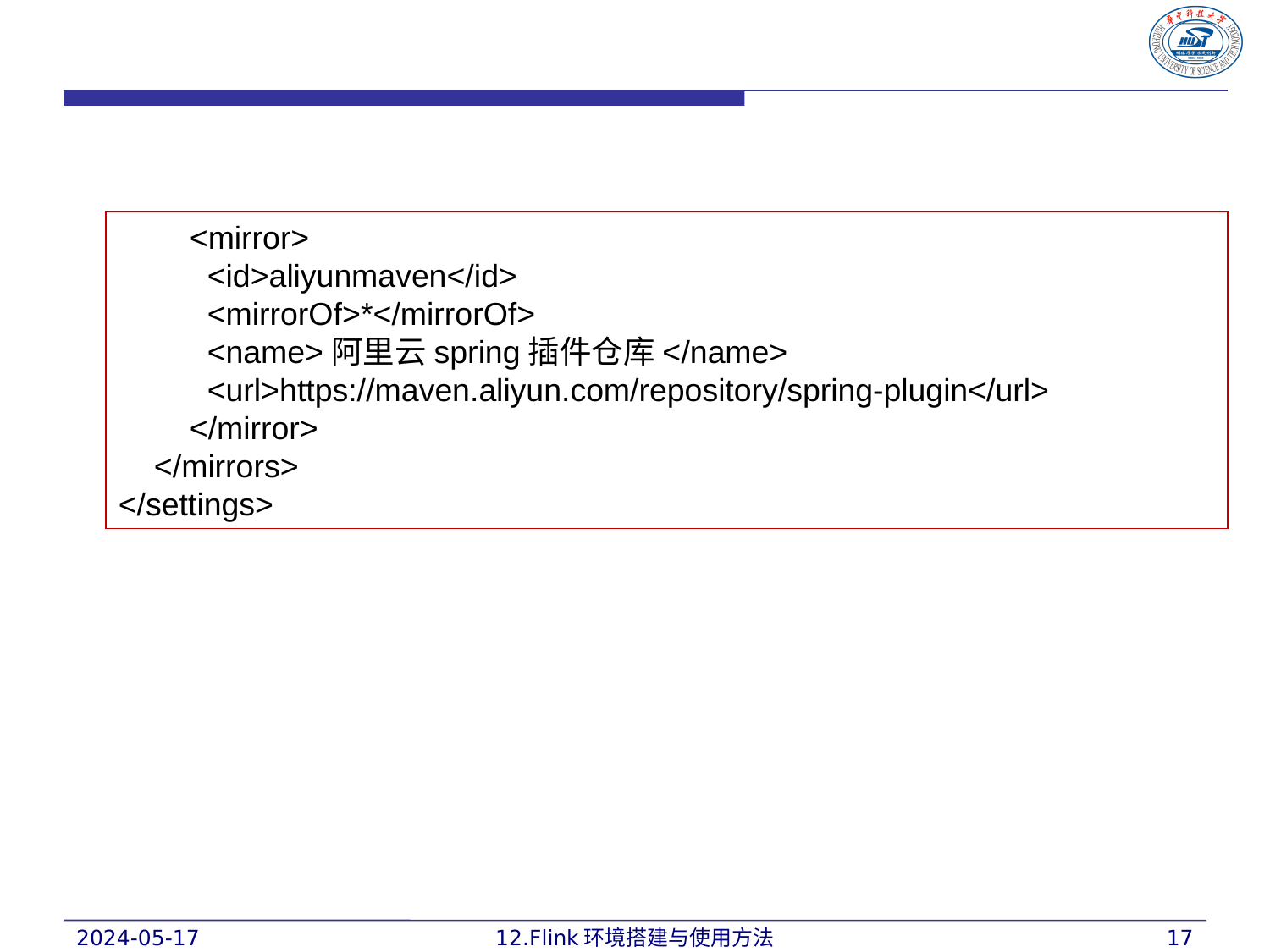

<mirror>
          <id>aliyunmaven</id>
          <mirrorOf>*</mirrorOf>
          <name>阿里云spring插件仓库</name>
          <url>https://maven.aliyun.com/repository/spring-plugin</url>
        </mirror>
    </mirrors>
</settings>
2024-05-17
12.Flink环境搭建与使用方法
17